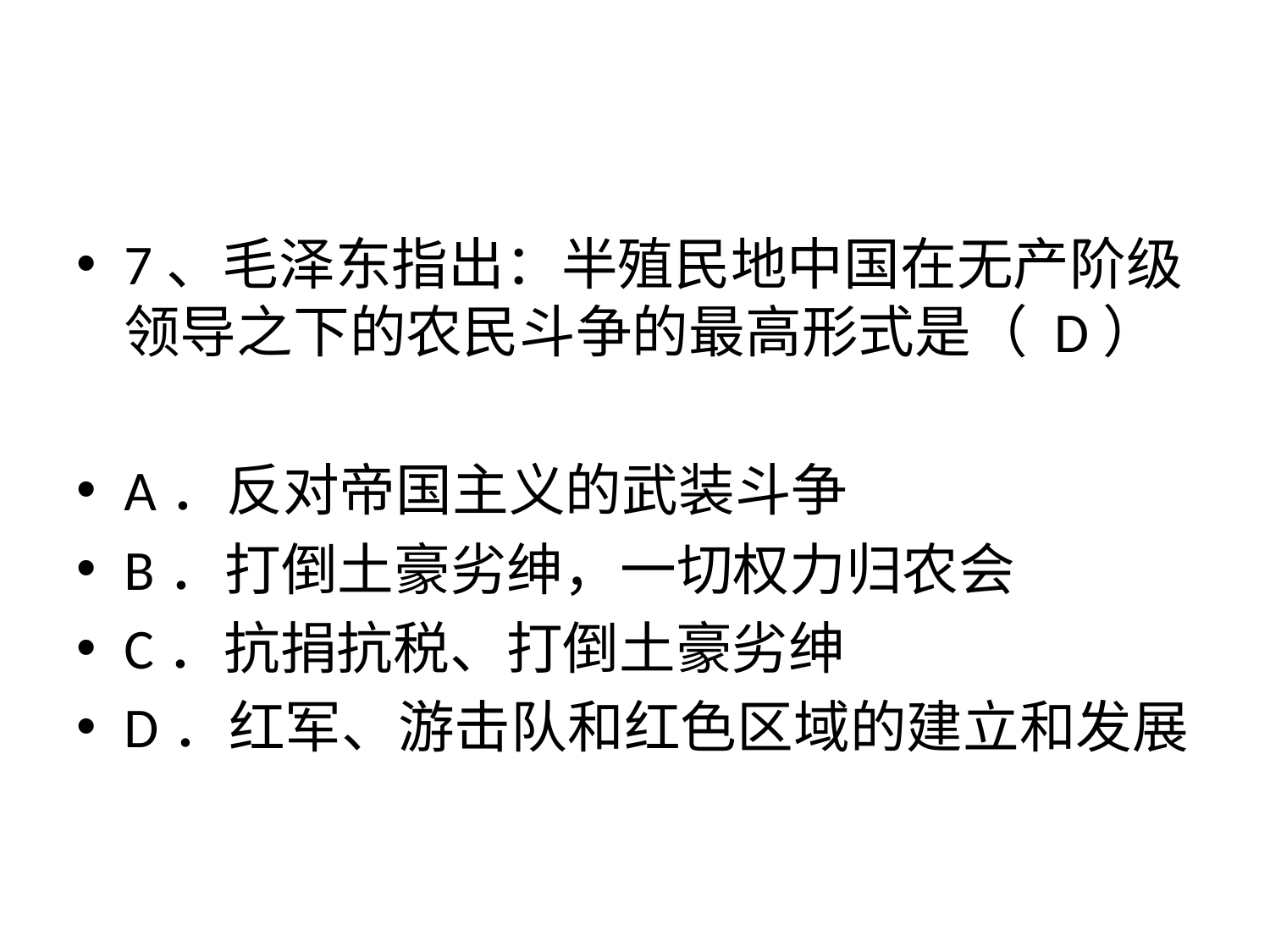

#
7、毛泽东指出：半殖民地中国在无产阶级领导之下的农民斗争的最高形式是（ D）

A．反对帝国主义的武装斗争
B．打倒土豪劣绅，一切权力归农会
C．抗捐抗税、打倒土豪劣绅
D．红军、游击队和红色区域的建立和发展